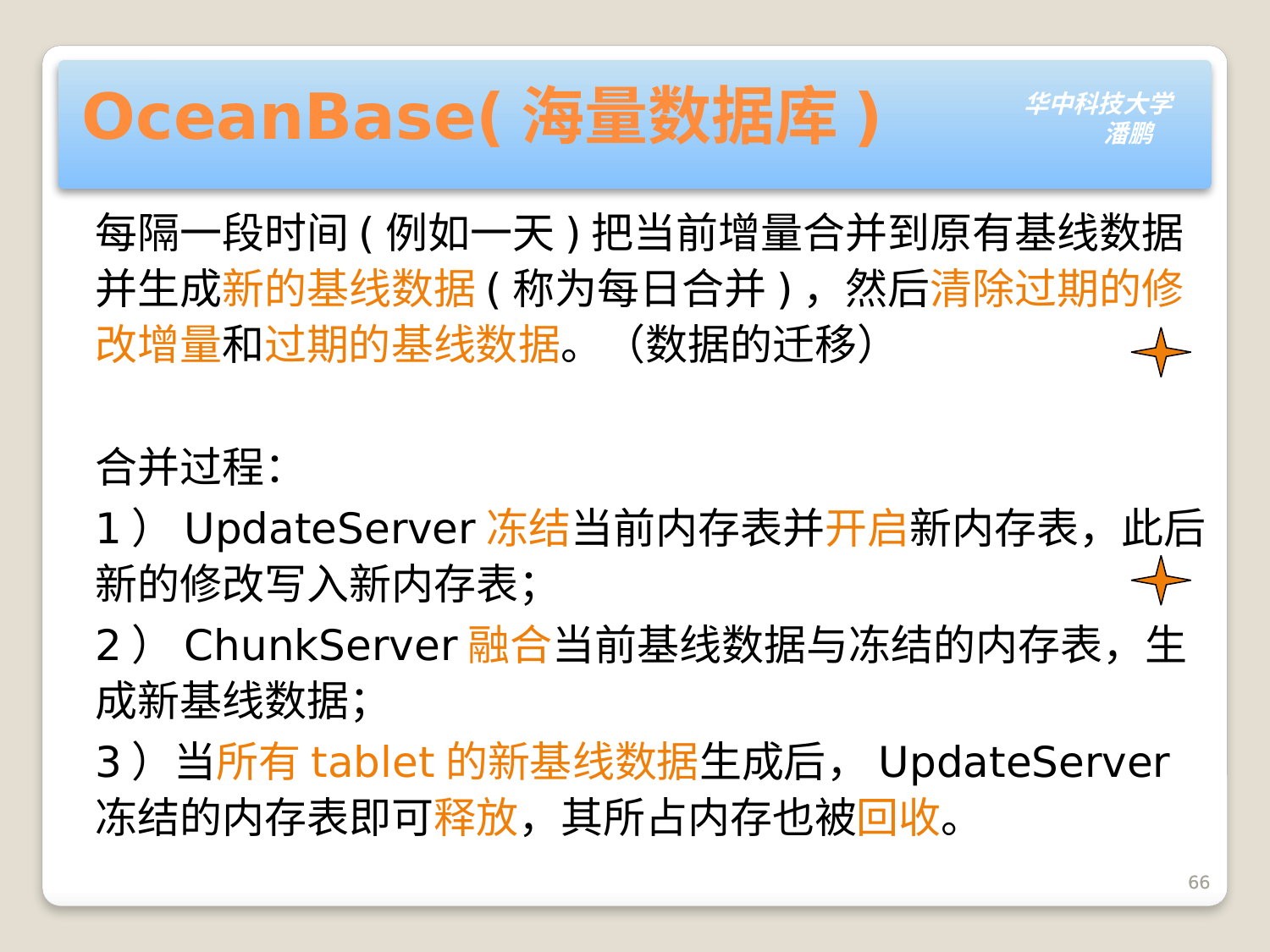

# OceanBase(海量数据库)
每隔一段时间(例如一天)把当前增量合并到原有基线数据并生成新的基线数据(称为每日合并)，然后清除过期的修改增量和过期的基线数据。（数据的迁移）

合并过程：
1）UpdateServer冻结当前内存表并开启新内存表，此后新的修改写入新内存表；
2）ChunkServer融合当前基线数据与冻结的内存表，生成新基线数据；
3）当所有tablet的新基线数据生成后，UpdateServer冻结的内存表即可释放，其所占内存也被回收。

66
66